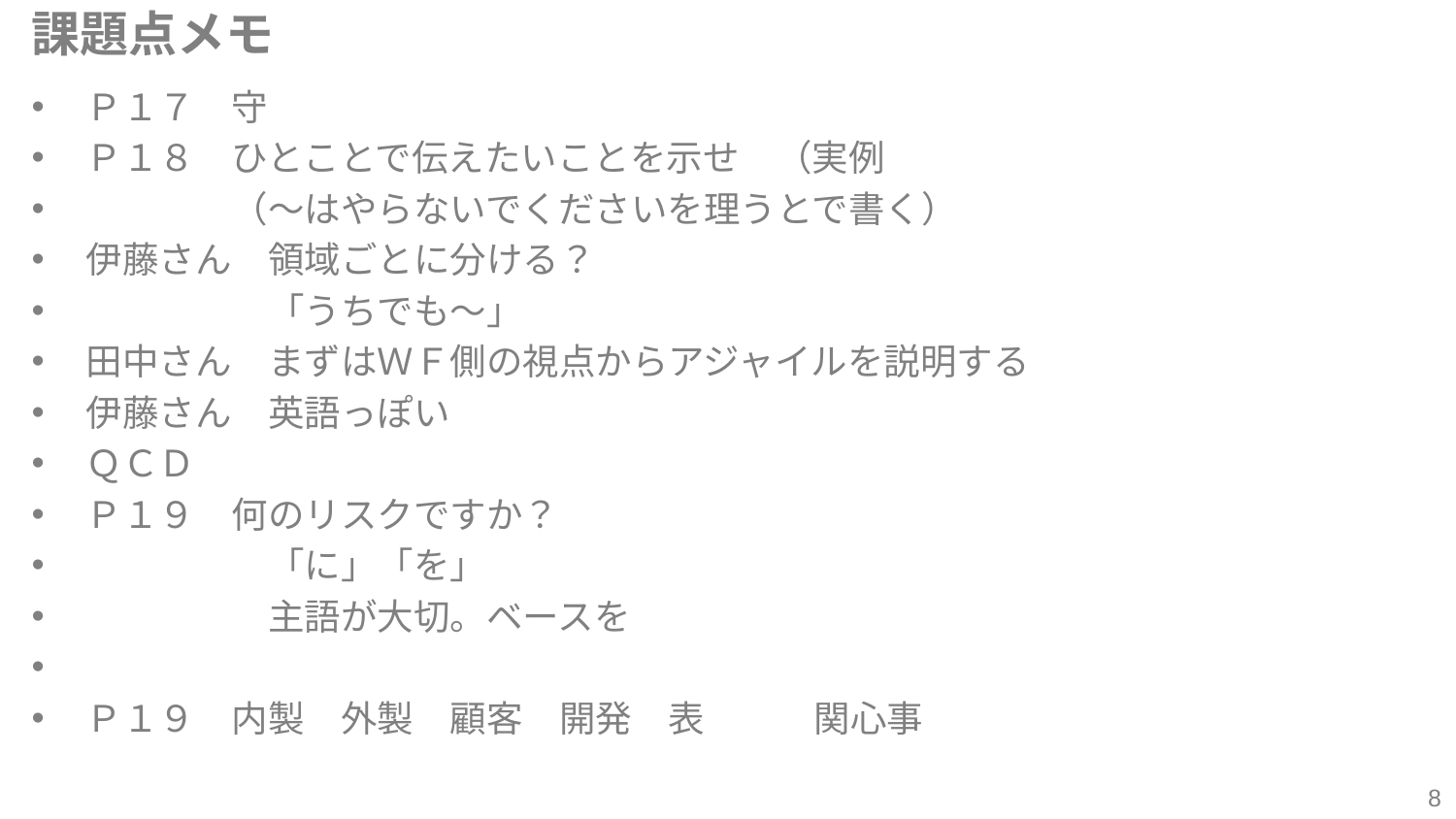

# 課題点メモ
Ｐ１７　守
Ｐ１８　ひとことで伝えたいことを示せ　（実例
　　　　（～はやらないでくださいを理うとで書く）
伊藤さん　領域ごとに分ける？
　　　　　「うちでも～」
田中さん　まずはＷＦ側の視点からアジャイルを説明する
伊藤さん　英語っぽい
ＱＣＤ
Ｐ１９　何のリスクですか？
　　　　　「に」「を」
　　　　　主語が大切。ベースを

Ｐ１９　内製　外製　顧客　開発　表　　　関心事

8